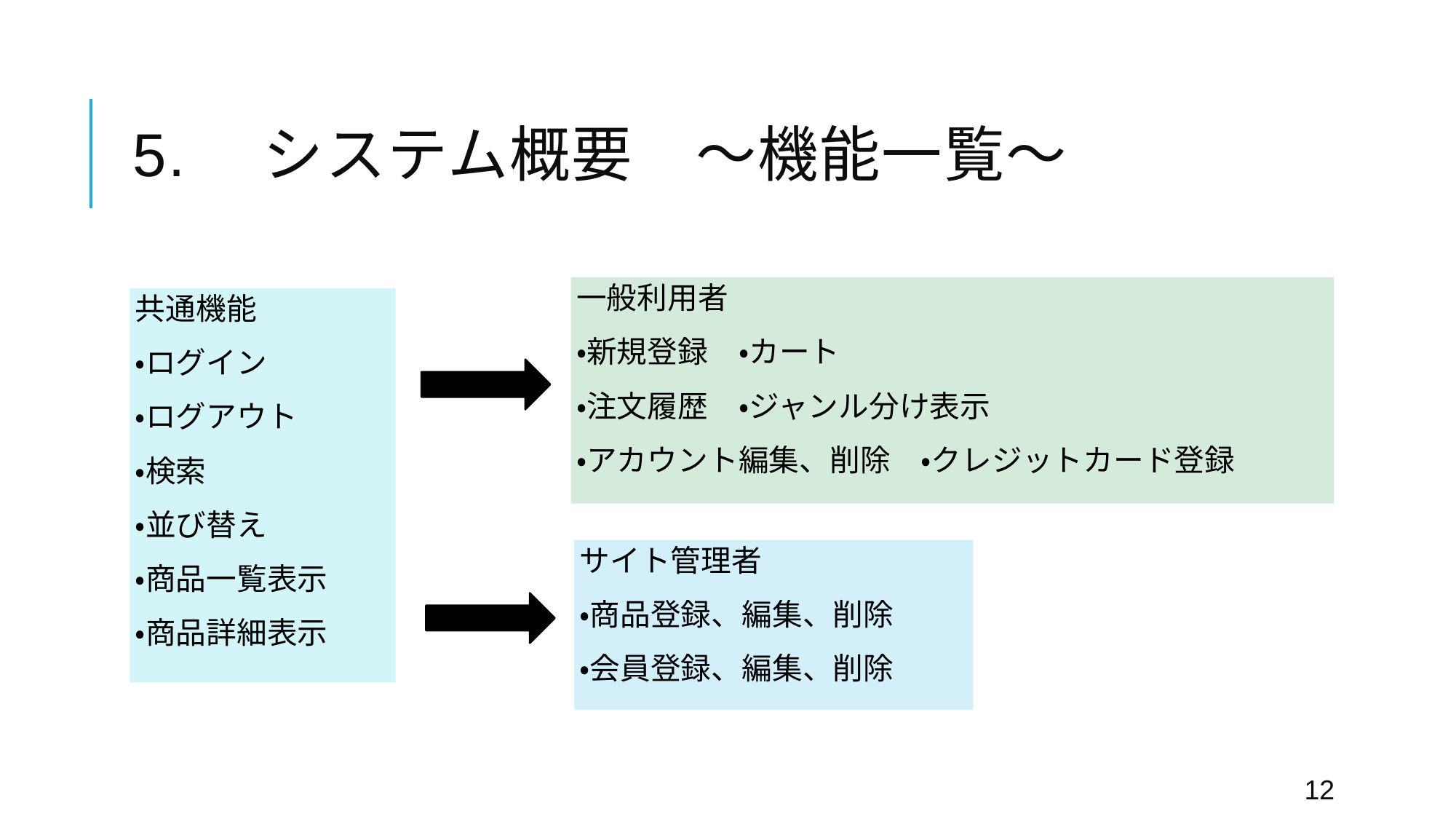

# 5.　システム概要　～機能一覧～
一般利用者
・新規登録　・カート
・注文履歴　・ジャンル分け表示
・アカウント編集、削除　・クレジットカード登録

共通機能
・ログイン
・ログアウト
・検索
・並び替え
・商品一覧表示
・商品詳細表示

サイト管理者
・商品登録、編集、削除
・会員登録、編集、削除

12